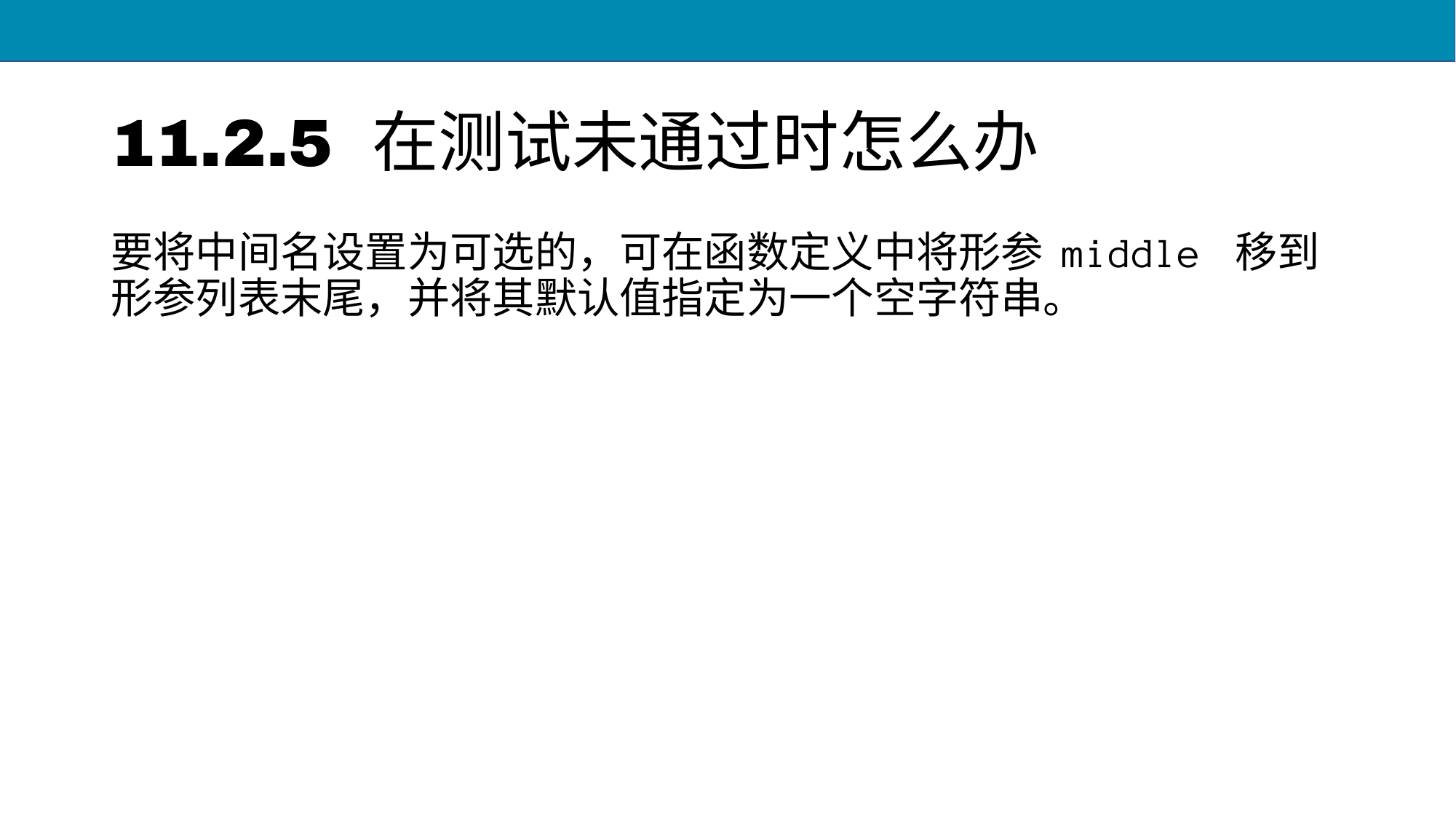

# 11.2.5 在测试未通过时怎么办
要将中间名设置为可选的，可在函数定义中将形参 middle 移到形参列表末尾，并将其默认值指定为一个空字符串。